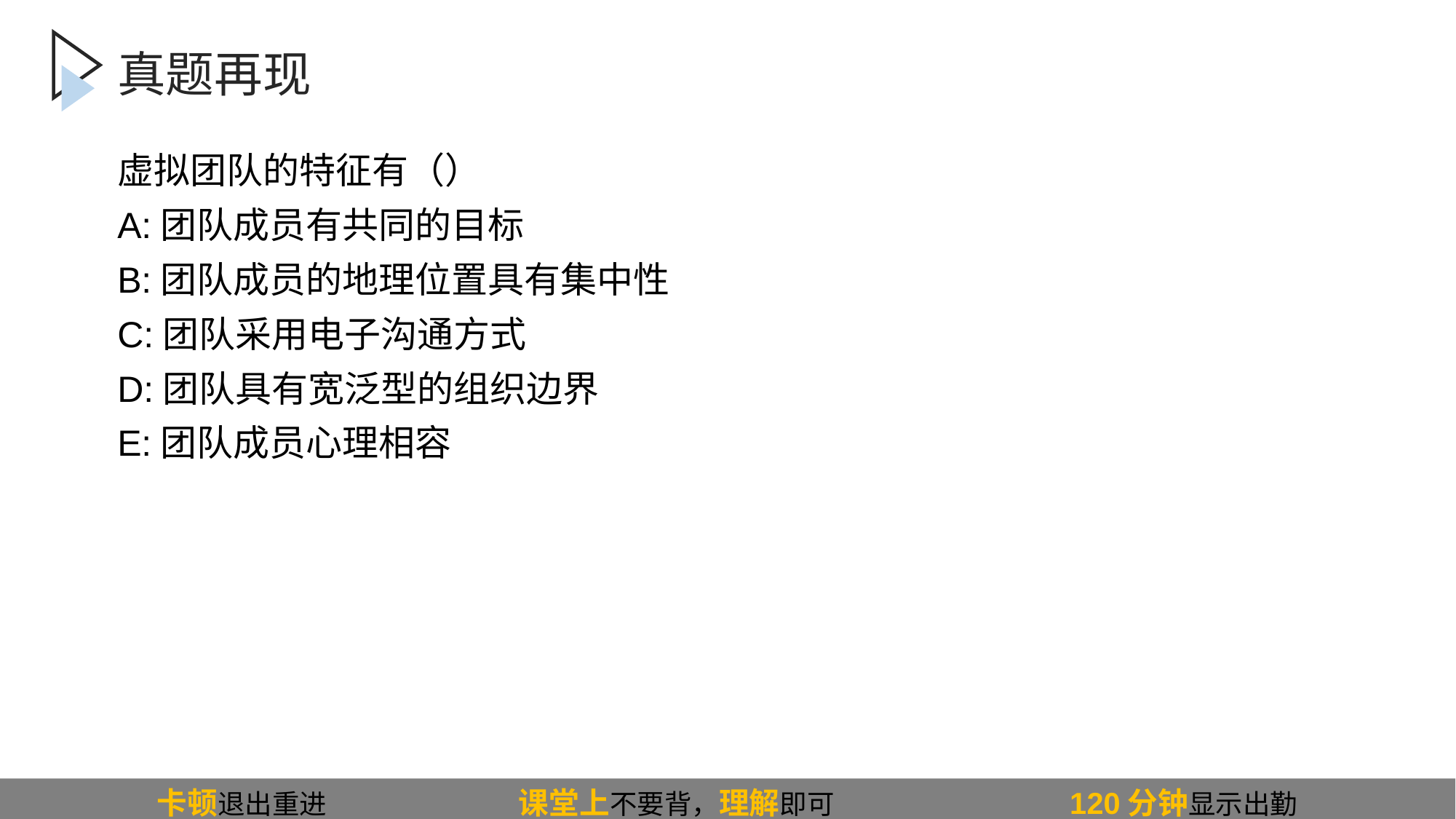

# 真题再现
虚拟团队的特征有（）
A:团队成员有共同的目标
B:团队成员的地理位置具有集中性
C:团队采用电子沟通方式
D:团队具有宽泛型的组织边界
E:团队成员心理相容